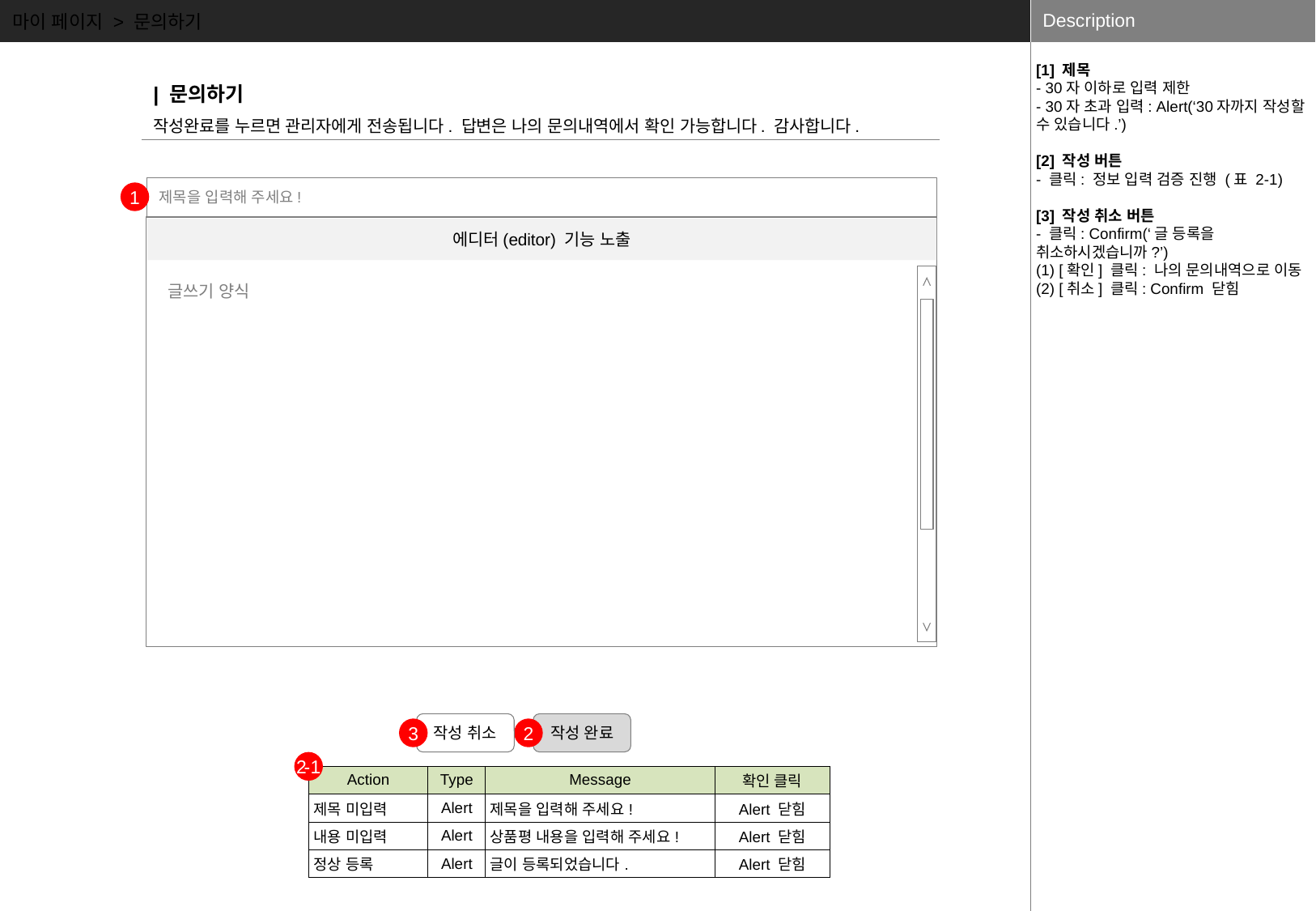

마이 페이지 > 문의하기

[1] 제목
- 30자 이하로 입력 제한
- 30자 초과 입력: Alert(‘30자까지 작성할 수 있습니다.’)

[2] 작성 버튼
- 클릭: 정보 입력 검증 진행 (표 2-1)

[3] 작성 취소 버튼
- 클릭: Confirm(‘글 등록을 취소하시겠습니까?’)
(1) [확인] 클릭: 나의 문의내역으로 이동
(2) [취소] 클릭: Confirm 닫힘
| 문의하기
작성완료를 누르면 관리자에게 전송됩니다. 답변은 나의 문의내역에서 확인 가능합니다. 감사합니다.
 제목을 입력해 주세요!
1

에디터(editor) 기능 노출

글쓰기 양식
작성 취소
작성 완료
3
2
2-1
| Action | Type | Message | 확인 클릭 |
| --- | --- | --- | --- |
| 제목 미입력 | Alert | 제목을 입력해 주세요! | Alert 닫힘 |
| 내용 미입력 | Alert | 상품평 내용을 입력해 주세요! | Alert 닫힘 |
| 정상 등록 | Alert | 글이 등록되었습니다. | Alert 닫힘 |